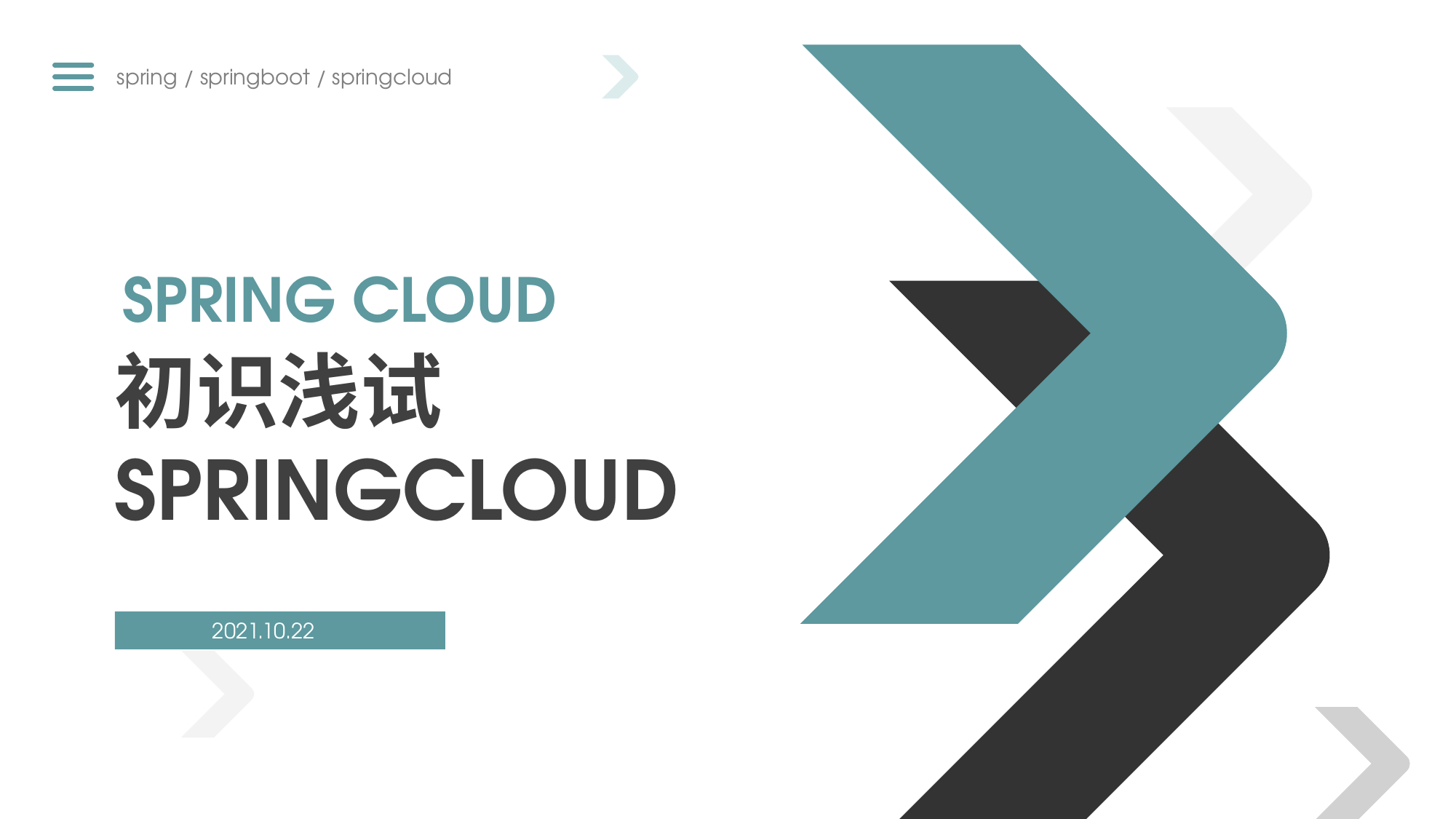

spring / springboot / springcloud

SPRING CLOUD

初识浅试SPRINGCLOUD

2021.10.22